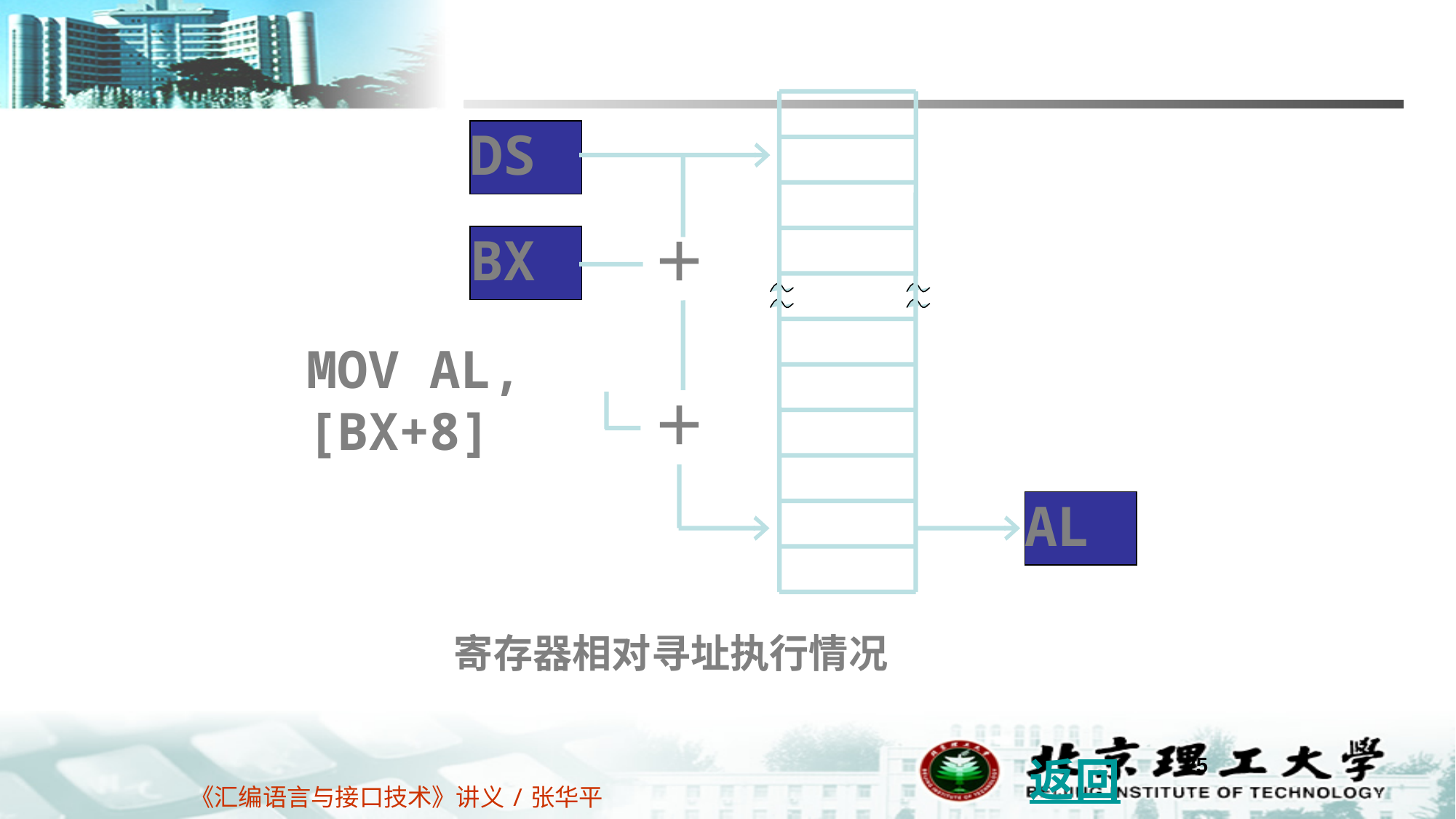

DS

BX
＋

MOV AL,[BX+8]

＋

AL

寄存器相对寻址执行情况
25
返回